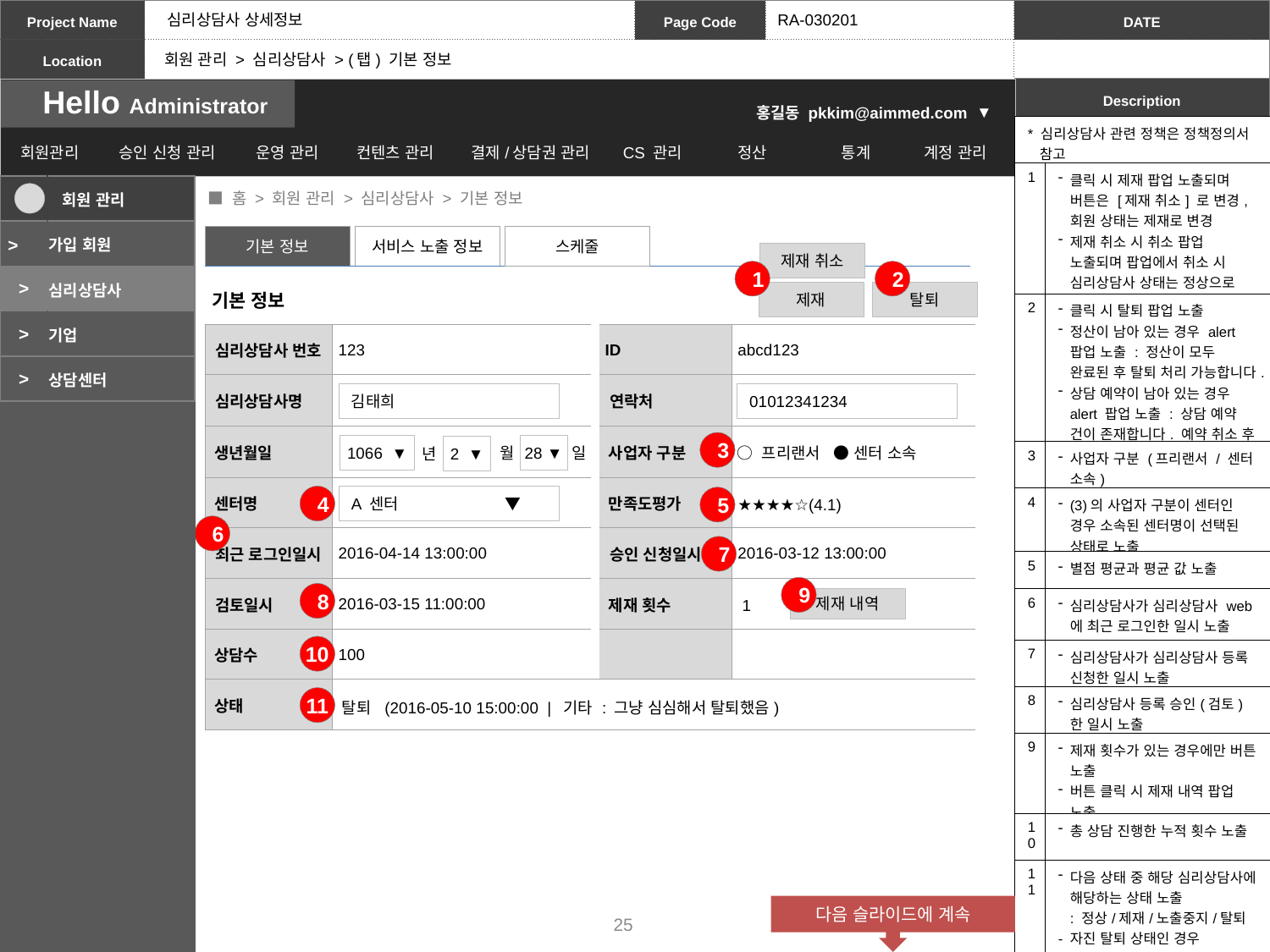

심리상담사 상세정보
RA-030201
회원 관리 > 심리상담사 > (탭) 기본 정보
| \* 심리상담사 관련 정책은 정책정의서 참고 |  |
| --- | --- |
| 1 | 클릭 시 제재 팝업 노출되며 버튼은 [제재 취소] 로 변경, 회원 상태는 제재로 변경 제재 취소 시 취소 팝업 노출되며 팝업에서 취소 시 심리상담사 상태는 정상으로 변경 |
| 2 | 클릭 시 탈퇴 팝업 노출 정산이 남아 있는 경우 alert 팝업 노출 : 정산이 모두 완료된 후 탈퇴 처리 가능합니다. 상담 예약이 남아 있는 경우 alert 팝업 노출 : 상담 예약 건이 존재합니다. 예약 취소 후 탈퇴를 진행해주세요. |
| 3 | 사업자 구분 (프리랜서 / 센터 소속) |
| 4 | (3)의 사업자 구분이 센터인 경우 소속된 센터명이 선택된 상태로 노출 |
| 5 | 별점 평균과 평균 값 노출 |
| 6 | 심리상담사가 심리상담사 web에 최근 로그인한 일시 노출 |
| 7 | 심리상담사가 심리상담사 등록 신청한 일시 노출 |
| 8 | 심리상담사 등록 승인(검토)한 일시 노출 |
| 9 | 제재 횟수가 있는 경우에만 버튼 노출 버튼 클릭 시 제재 내역 팝업 노출 |
| 10 | 총 상담 진행한 누적 횟수 노출 |
| 11 | 다음 상태 중 해당 심리상담사에 해당하는 상태 노출 : 정상/제재/노출중지/탈퇴 - 자진 탈퇴 상태인 경우 심리상담사가 탈퇴 시 입력한 탈퇴 사유 노출 |

|  | 회원 관리 |
| --- | --- |
| > | 가입 회원 |
| > | 심리상담사 |
| > | 기업 |
| > | 상담센터 |
   ■ 홈 > 회원 관리 > 심리상담사 > 기본 정보

기본 정보
서비스 노출 정보
스케줄
제재 취소
1
2
제재
탈퇴
기본 정보
| 심리상담사 번호 | 123 |  | ID | abcd123 |
| --- | --- | --- | --- | --- |
| 심리상담사명 |  |  | 연락처 |  |
| 생년월일 |  |  | 사업자 구분 | ○ 프리랜서 ● 센터 소속 |
| 센터명 |  |  | 만족도평가 | ★★★★☆(4.1) |
| 최근 로그인일시 | 2016-04-14 13:00:00 |  | 승인 신청일시 | 2016-03-12 13:00:00 |
| 검토일시 | 2016-03-15 11:00:00 |  | 제재 횟수 | 1 |
| 상담수 | 100 |  |  |  |
| 상태 | 탈퇴 (2016-05-10 15:00:00 | 기타 : 그냥 심심해서 탈퇴했음) |  |  |  |
김태희
01012341234
3
1066  ▼
28 ▼
2  ▼
월
일
년
일
4
A 센터                        ▼
5
6
7
9
8
제재 내역
10
11
다음 슬라이드에 계속
25